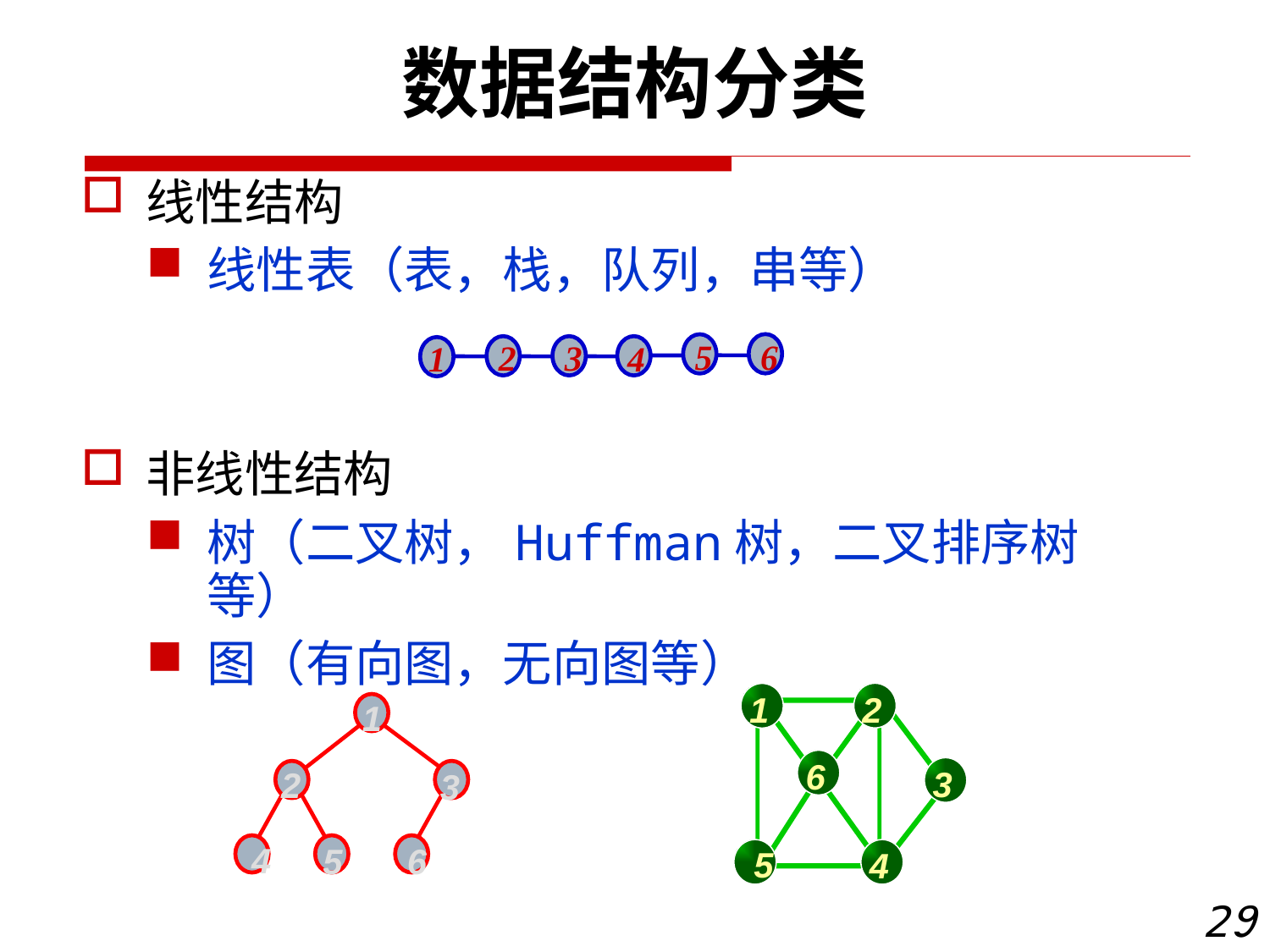

数据结构分类
线性结构
线性表（表，栈，队列，串等）

非线性结构
树（二叉树，Huffman树，二叉排序树等）
图（有向图，无向图等）

6
5
2
3
1
4

2

1

6

3

5

4

1

2
3

4
6
5
29